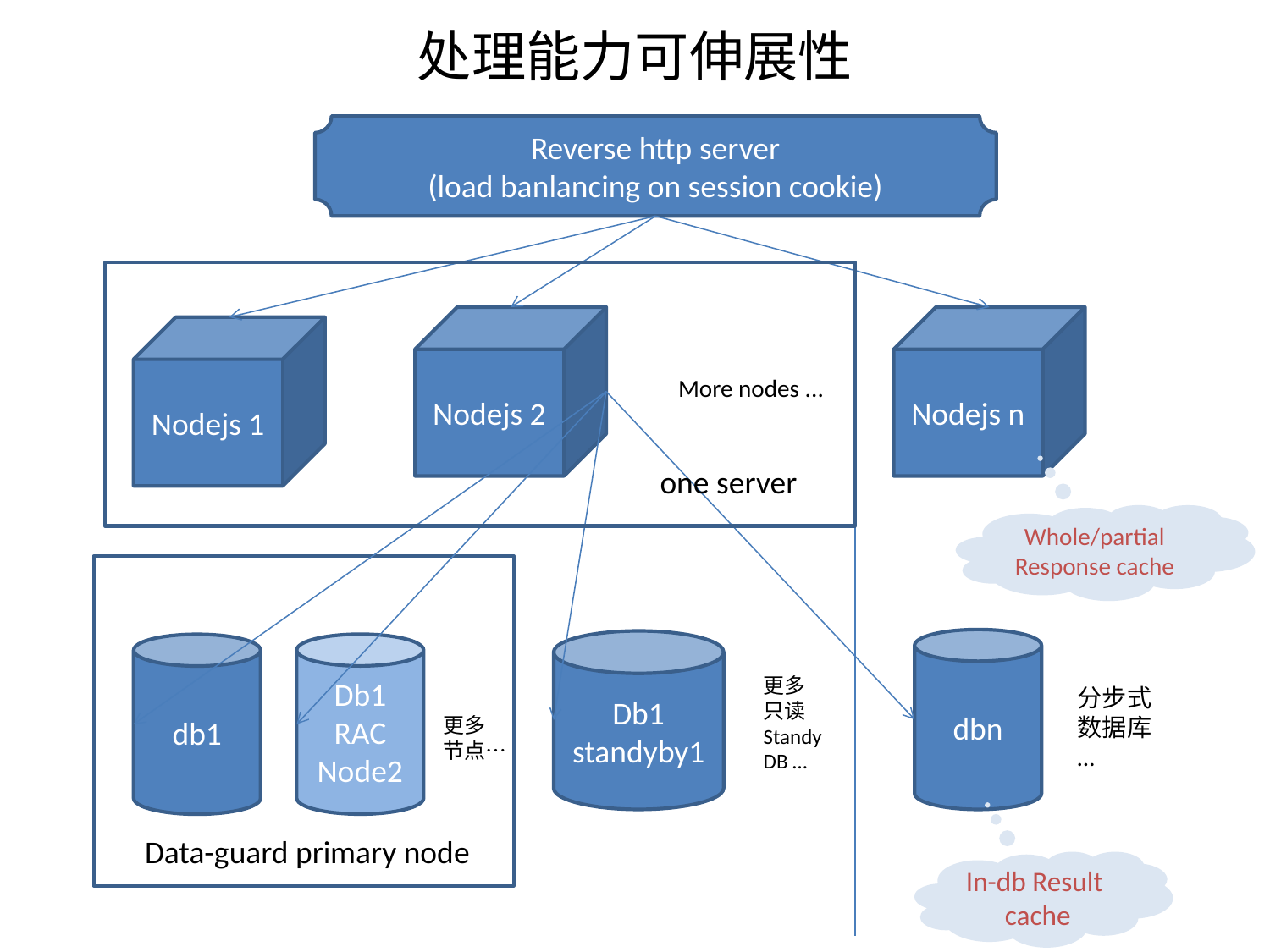

# 处理能力可伸展性
Reverse http server
(load banlancing on session cookie)

Nodejs 2
Nodejs n
Nodejs 1
More nodes ...

one server
Whole/partial
Response cache

dbn
Db1
standyby1
Db1
RAC
Node2
db1
更多
只读
Standy
DB …
分步式
数据库
…
更多
节点…
Data-guard primary node
In-db Result
 cache